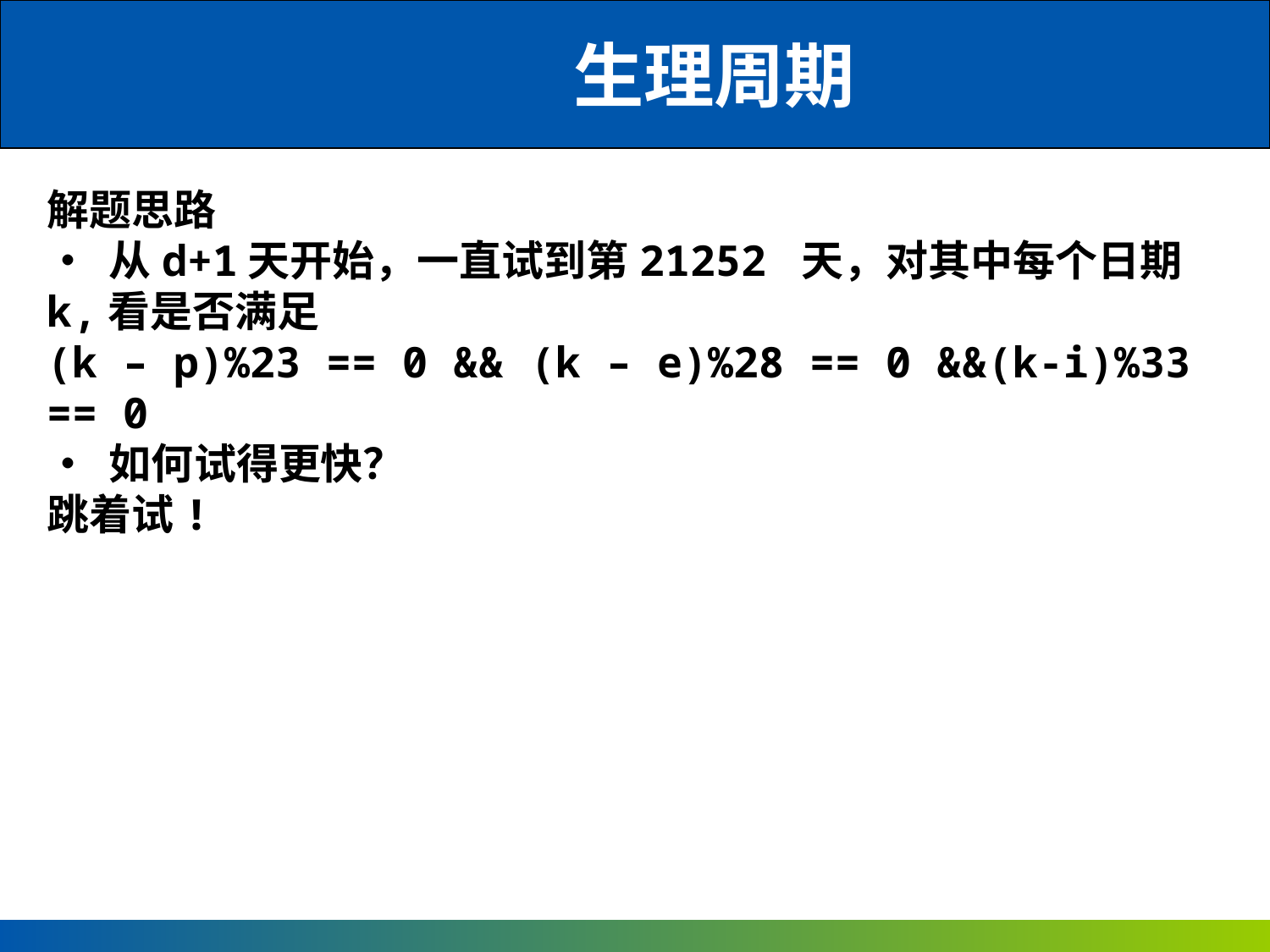

# 生理周期
解题思路
• 从d+1天开始，一直试到第21252 天，对其中每个日期k,看是否满足
(k – p)%23 == 0 && (k – e)%28 == 0 &&(k-i)%33 == 0
• 如何试得更快？
跳着试!